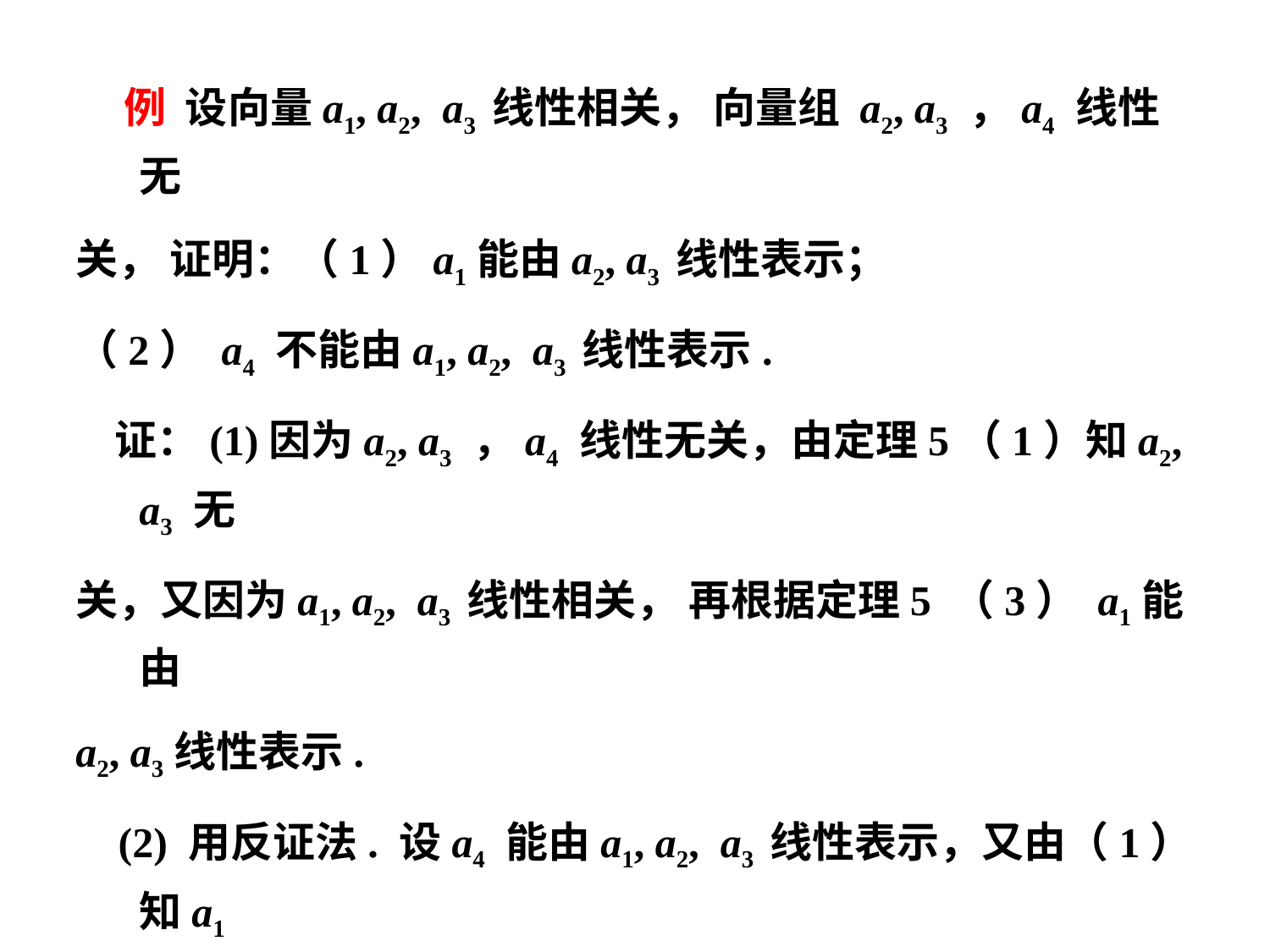

例  设向量a1, a2,  a3 线性相关， 向量组 a2, a3 ，a4 线性无
关， 证明：（1）a1能由a2, a3 线性表示；
（2） a4 不能由a1, a2,  a3 线性表示.
   证：(1)因为a2, a3 ，a4 线性无关，由定理5（1）知a2, a3 无
关，又因为a1, a2,  a3 线性相关， 再根据定理5 （3） a1能由
a2, a3线性表示.
    (2) 用反证法. 设a4 能由a1, a2,  a3 线性表示，又由（1）知a1
能由a2, a3 线性表示，故a4 能由a2,  a3 线性表示，这与a2, a3 ，
a4 线性无关矛盾，所以） a4 不能由a1, a2,  a3 线性表示.